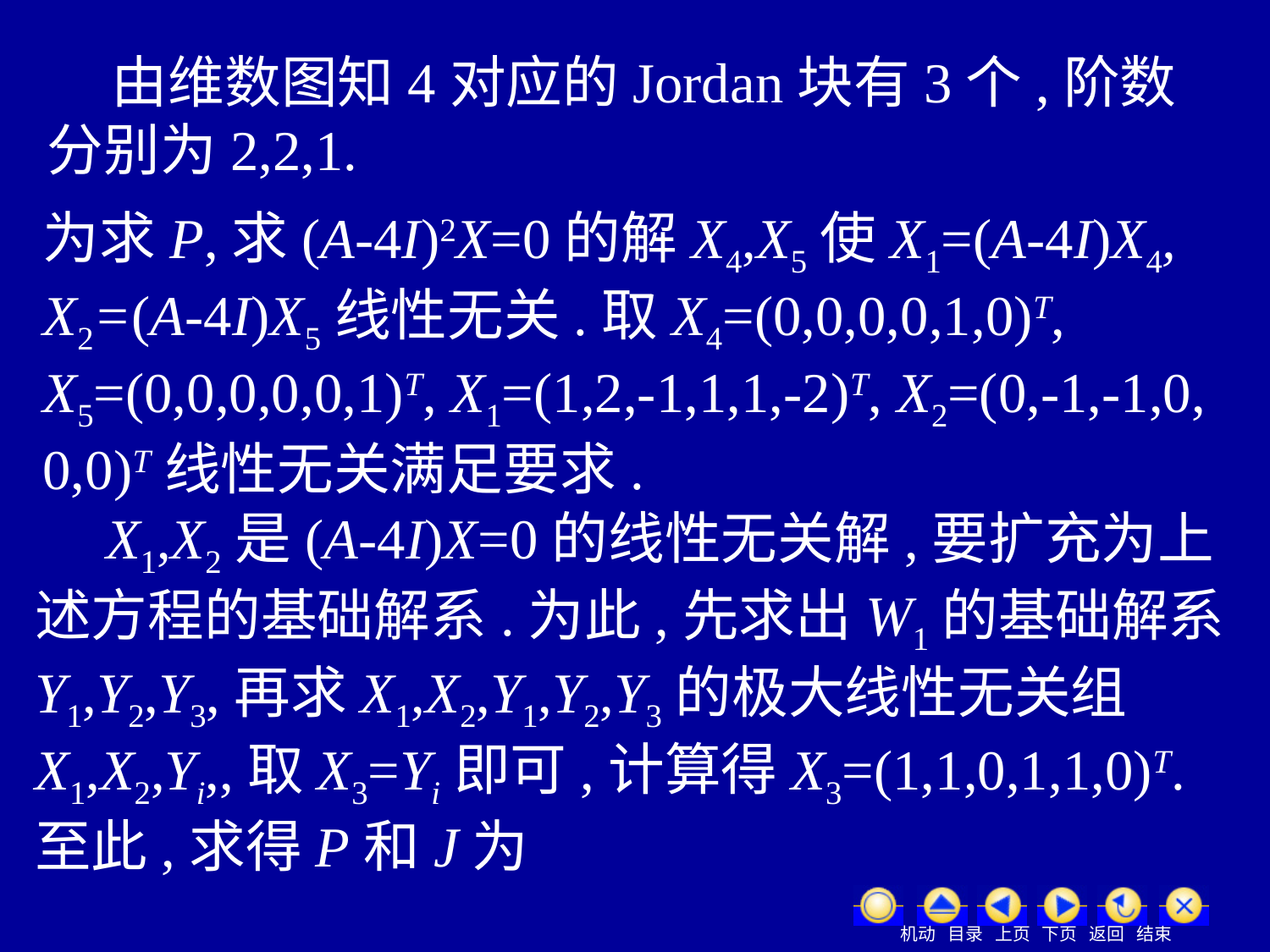

由维数图知4对应的Jordan块有3个,阶数分别为2,2,1.
为求P,求(A-4I)2X=0的解X4,X5使X1=(A-4I)X4, X2=(A-4I)X5线性无关.取X4=(0,0,0,0,1,0)T, X5=(0,0,0,0,0,1)T, X1=(1,2,-1,1,1,-2)T, X2=(0,-1,-1,0, 0,0)T线性无关满足要求.
     X1,X2是(A-4I)X=0的线性无关解,要扩充为上述方程的基础解系.为此,先求出W1的基础解系Y1,Y2,Y3,再求X1,X2,Y1,Y2,Y3的极大线性无关组X1,X2,Yi,,取X3=Yi即可,计算得X3=(1,1,0,1,1,0)T.至此,求得P和J为